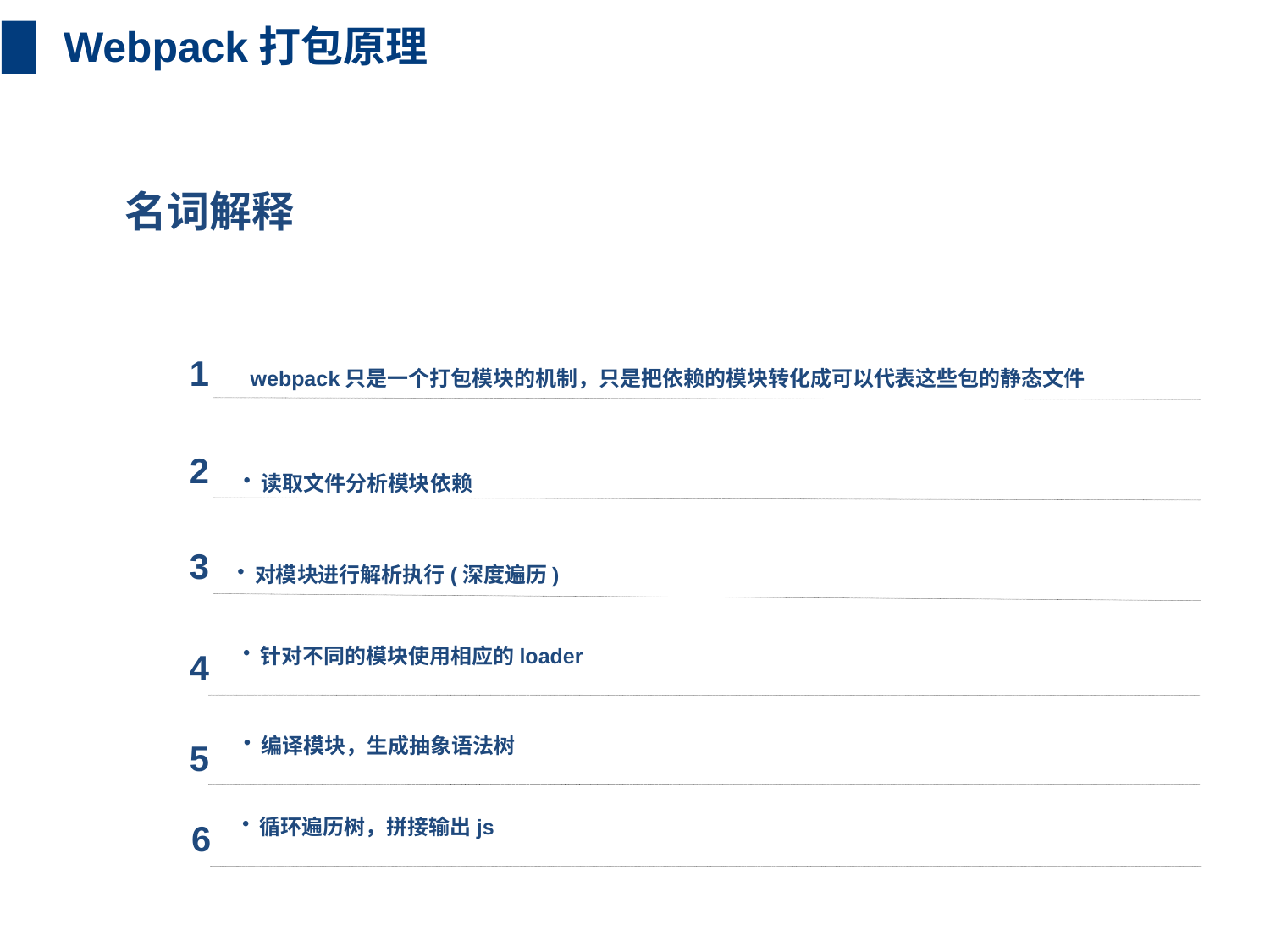

Webpack打包原理

名词解释
1
 webpack只是一个打包模块的机制，只是把依赖的模块转化成可以代表这些包的静态文件

2
 读取文件分析模块依赖

3
 对模块进行解析执行(深度遍历)

 针对不同的模块使用相应的loader
4

 编译模块，生成抽象语法树
5

 循环遍历树，拼接输出js
6